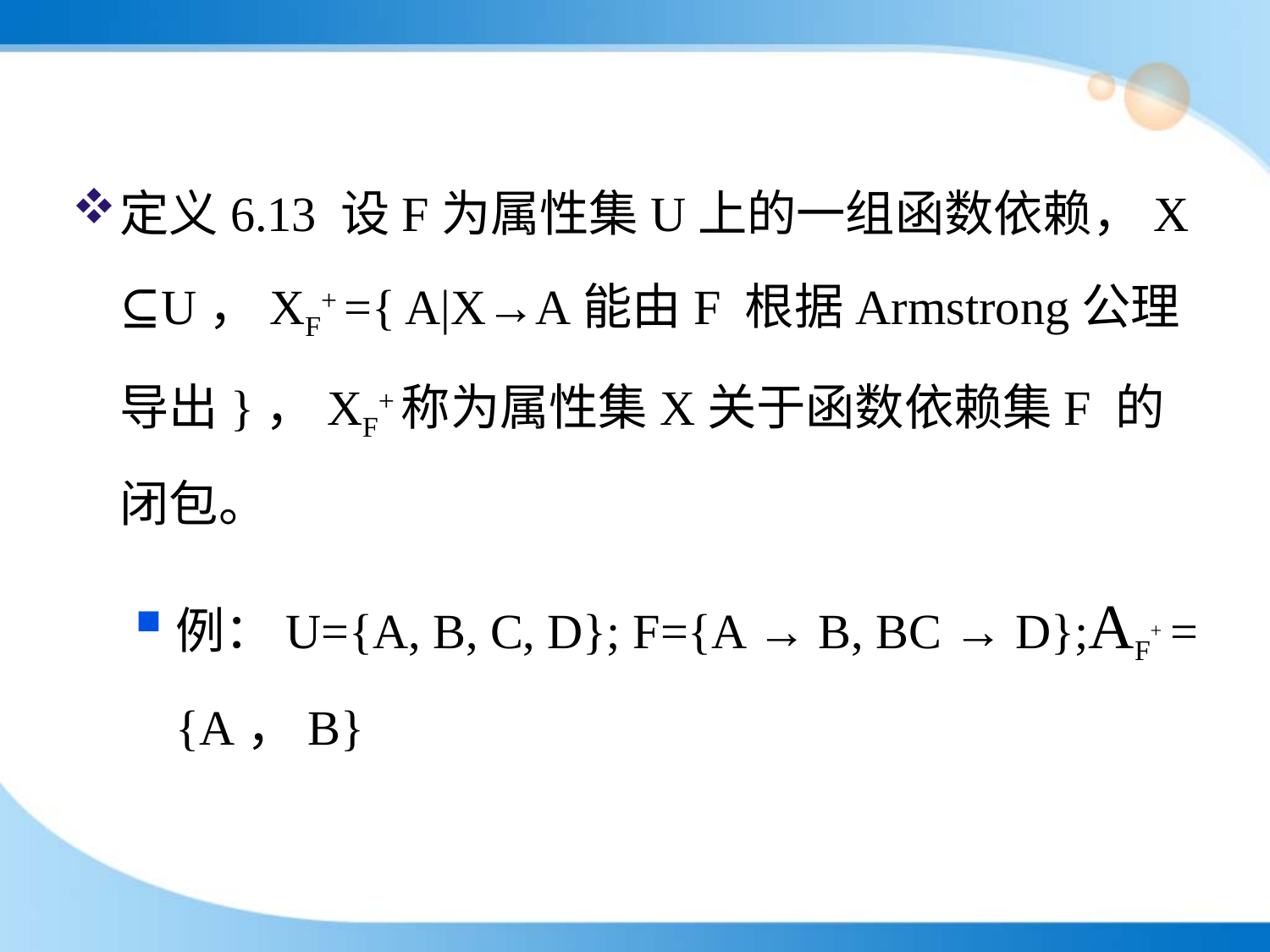

定义6.13 设F为属性集U上的一组函数依赖，X ⊆U，XF+ ={ A|X→A能由F 根据Armstrong公理导出}，XF+称为属性集X关于函数依赖集F 的闭包。
例：U={A, B, C, D}; F={A → B, BC → D};AF+ = {A，B}